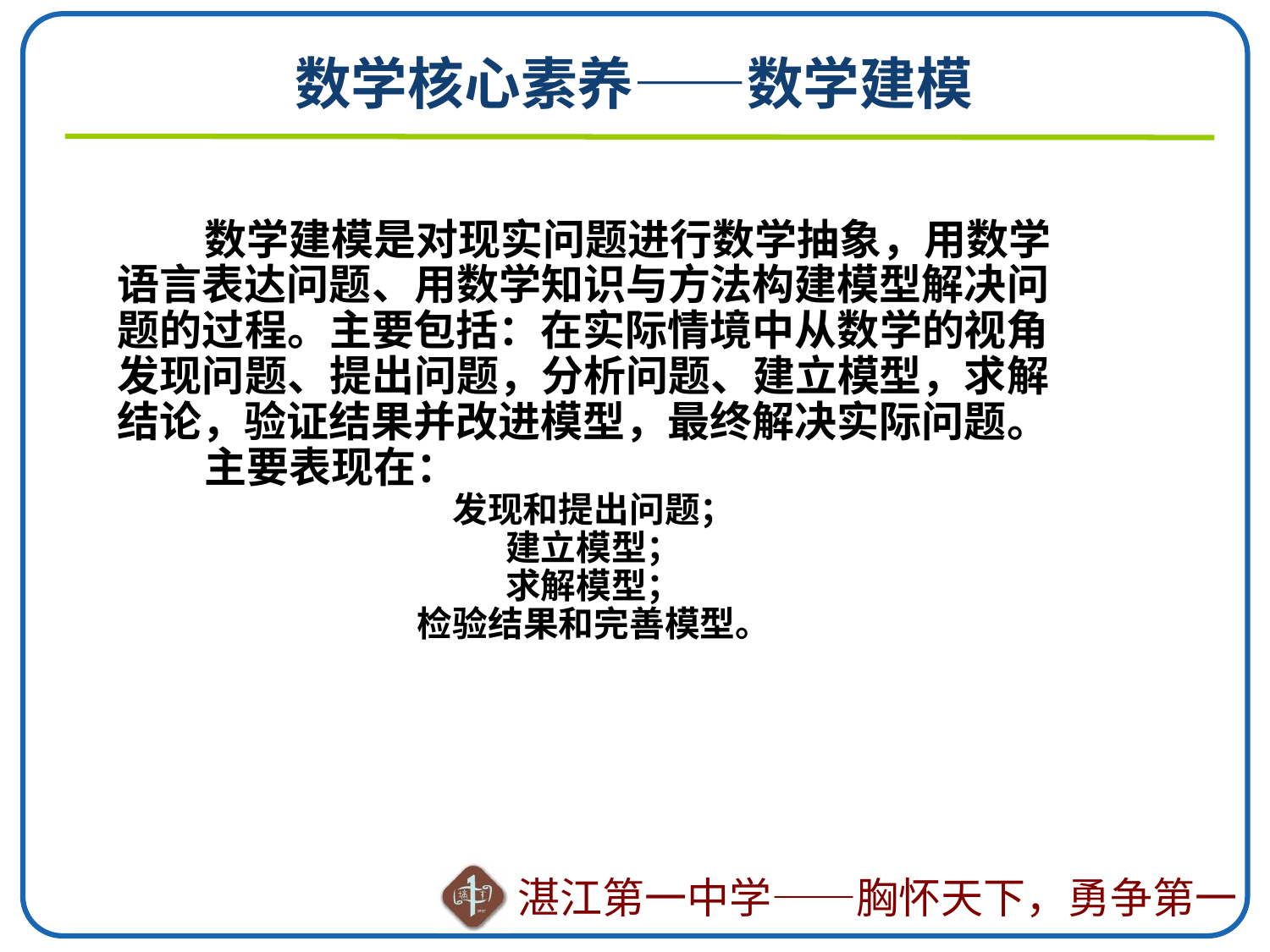

数学核心素养——数学建模

        数学建模是对现实问题进行数学抽象，用数学语言表达问题、用数学知识与方法构建模型解决问题的过程。主要包括：在实际情境中从数学的视角发现问题、提出问题，分析问题、建立模型，求解结论，验证结果并改进模型，最终解决实际问题。
        主要表现在：
发现和提出问题；
建立模型；
求解模型；
检验结果和完善模型。